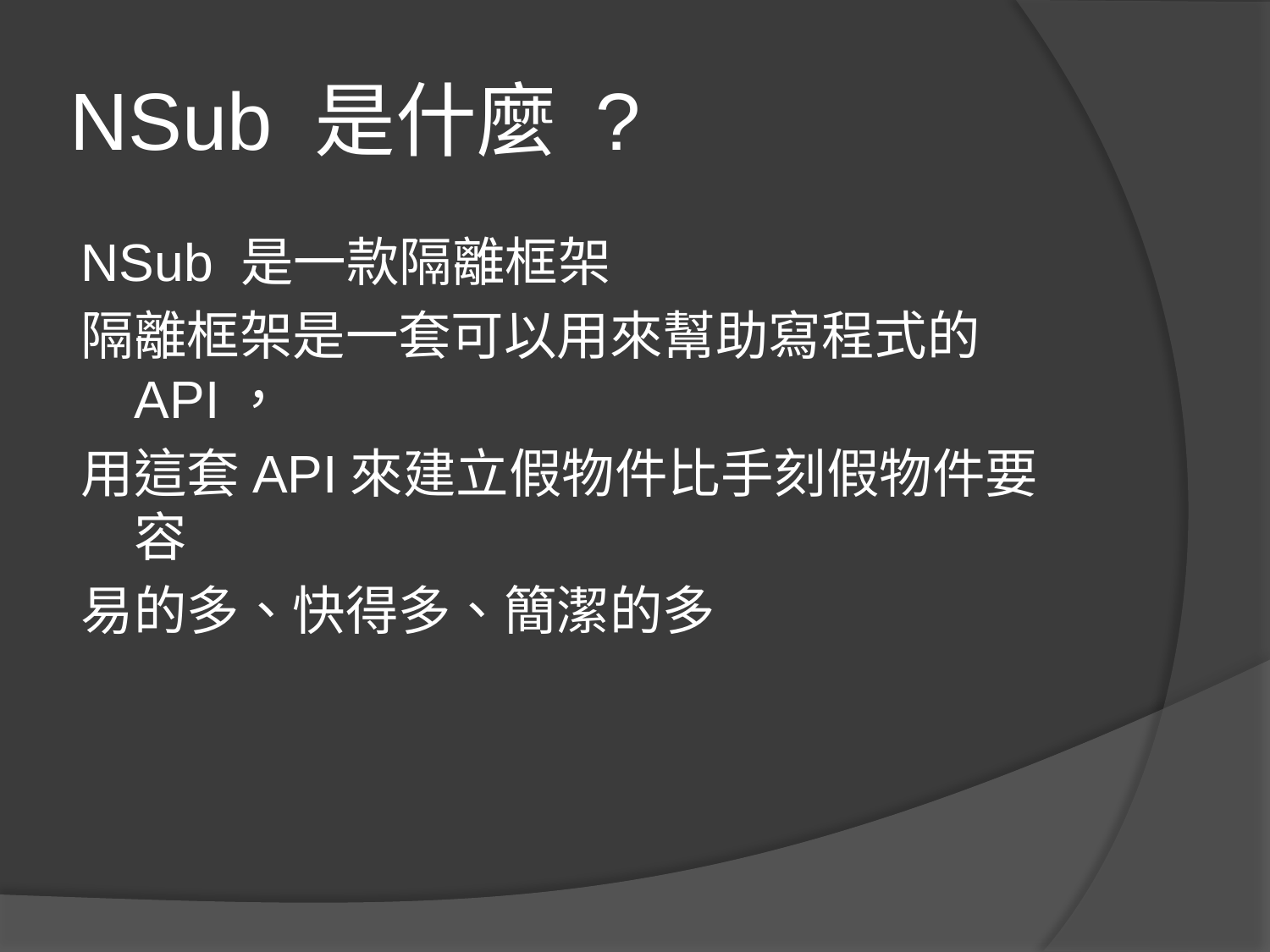

# NSub 是什麼 ?
NSub 是一款隔離框架
隔離框架是一套可以用來幫助寫程式的API，
用這套API來建立假物件比手刻假物件要容
易的多、快得多、簡潔的多